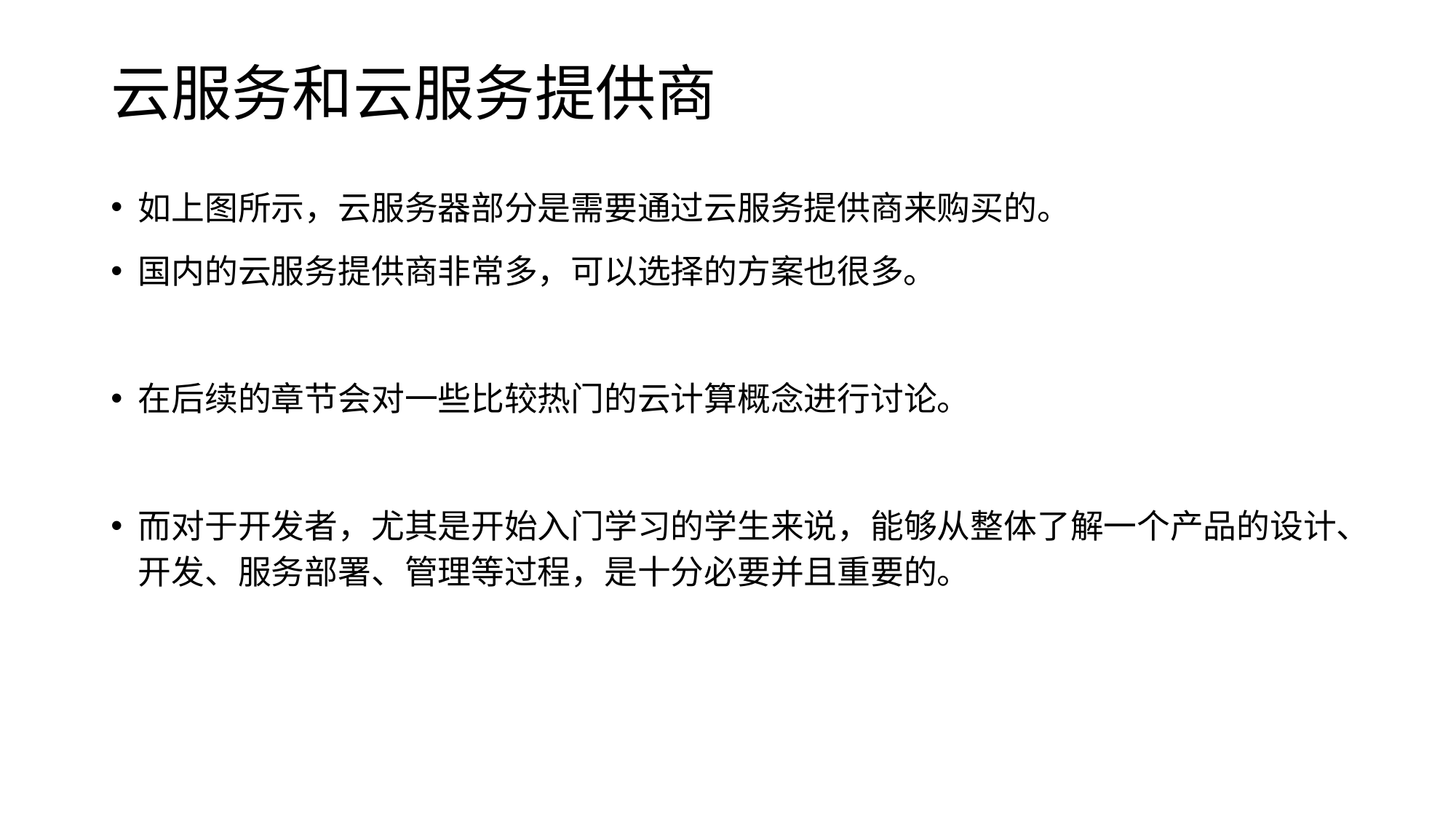

# 云服务和云服务提供商
如上图所示，云服务器部分是需要通过云服务提供商来购买的。
国内的云服务提供商非常多，可以选择的方案也很多。

在后续的章节会对一些比较热门的云计算概念进行讨论。

而对于开发者，尤其是开始入门学习的学生来说，能够从整体了解一个产品的设计、开发、服务部署、管理等过程，是十分必要并且重要的。